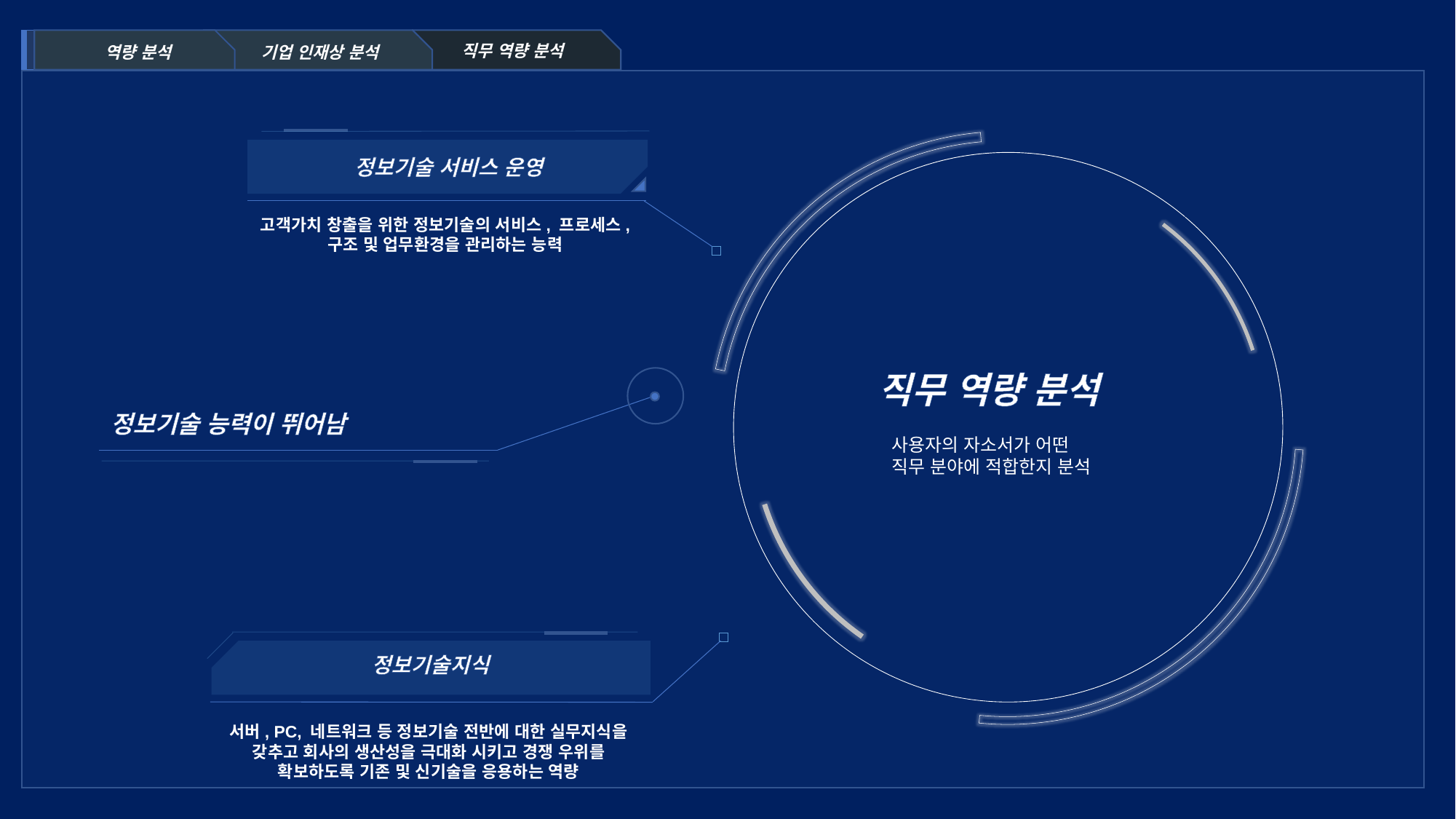

기업 인재상 분석

직무 역량 분석

역량 분석

정보기술 서비스 운영

고객가치 창출을 위한 정보기술의 서비스, 프로세스, 구조 및 업무환경을 관리하는 능력
직무 역량 분석

정보기술 능력이 뛰어남
사용자의 자소서가 어떤
직무 분야에 적합한지 분석

정보기술지식
서버, PC, 네트워크 등 정보기술 전반에 대한 실무지식을 갖추고 회사의 생산성을 극대화 시키고 경쟁 우위를 확보하도록 기존 및 신기술을 응용하는 역량